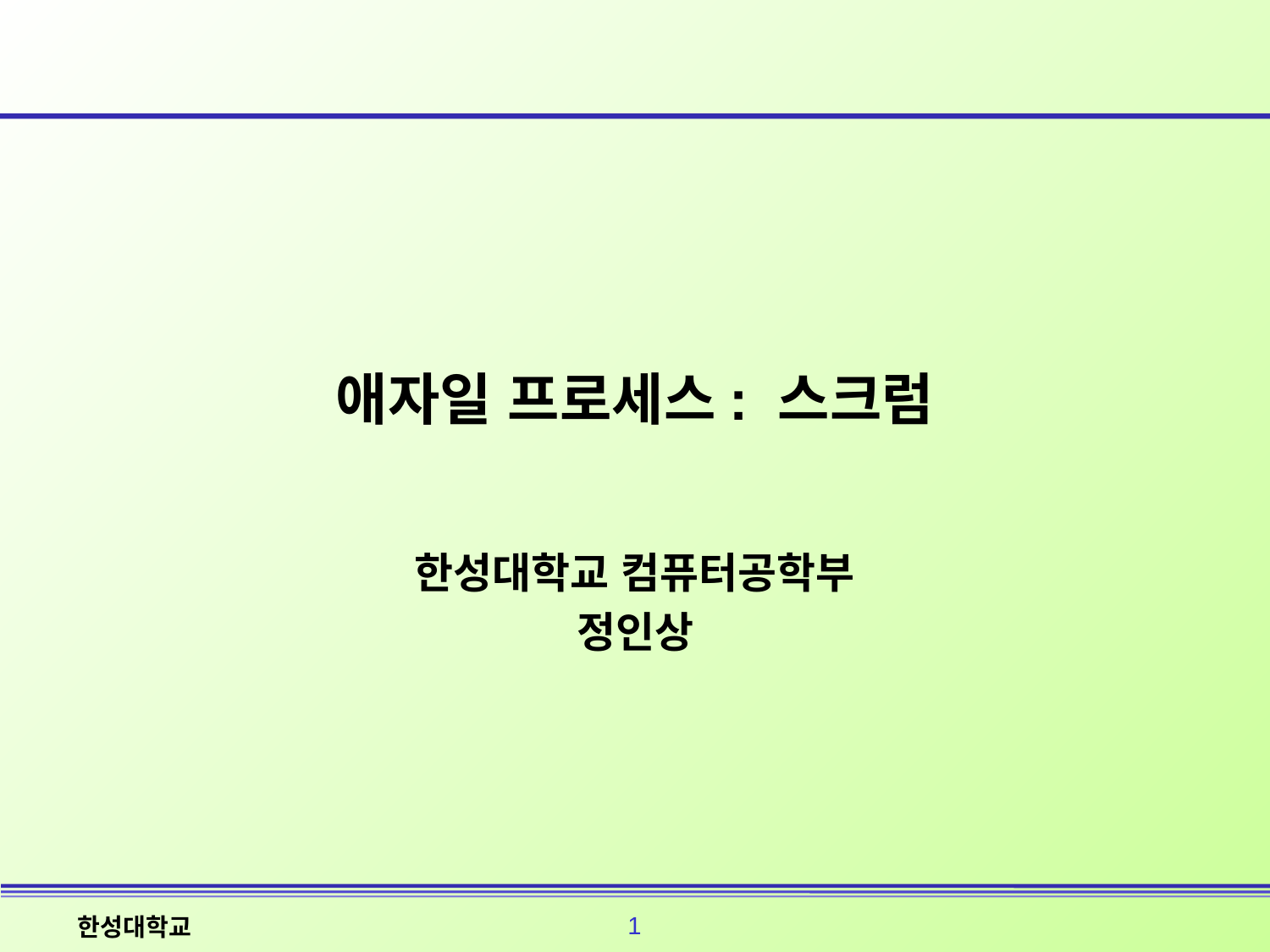

# 애자일 프로세스: 스크럼
한성대학교 컴퓨터공학부
정인상